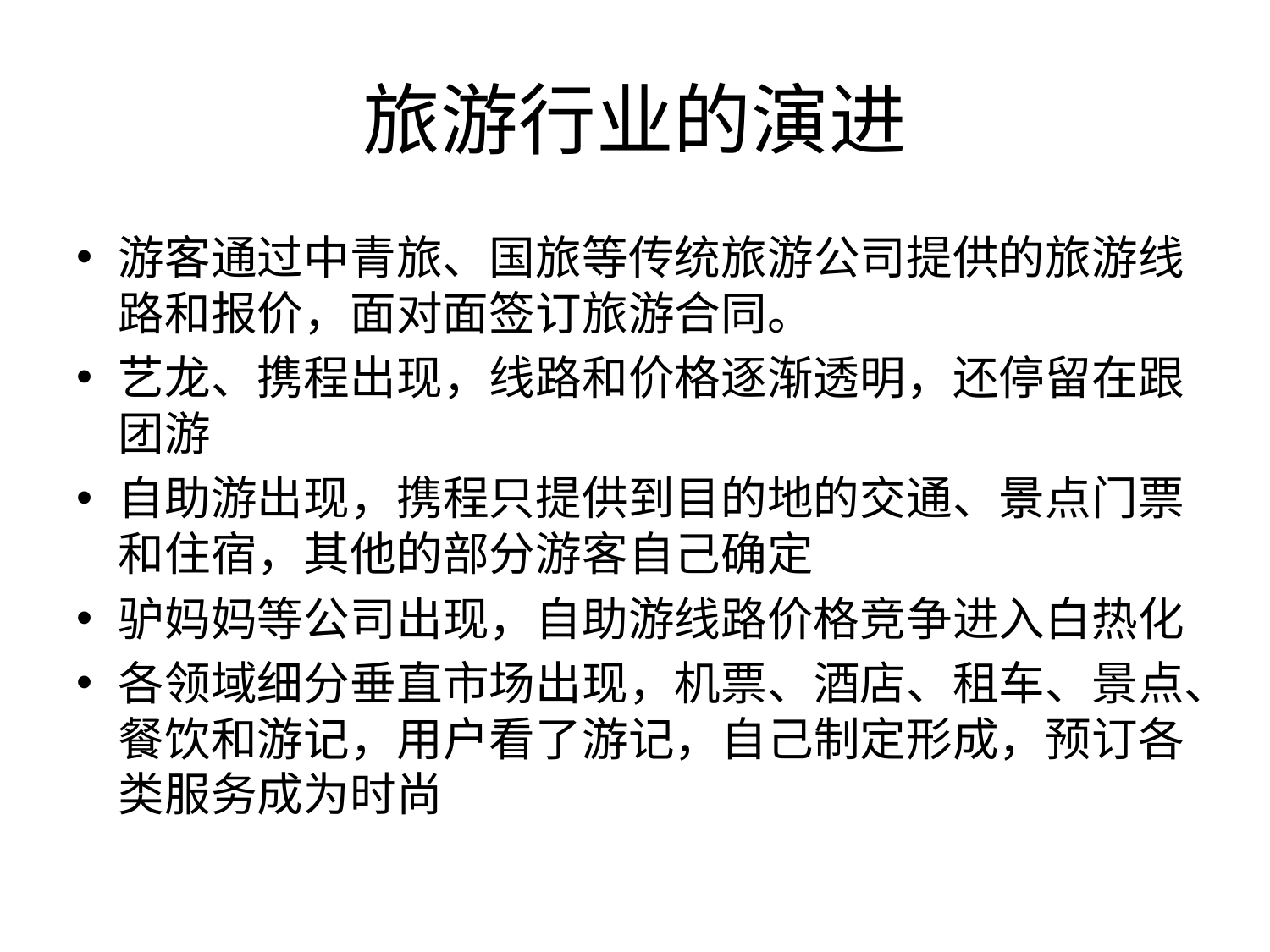

# 旅游行业的演进
游客通过中青旅、国旅等传统旅游公司提供的旅游线路和报价，面对面签订旅游合同。
艺龙、携程出现，线路和价格逐渐透明，还停留在跟团游
自助游出现，携程只提供到目的地的交通、景点门票和住宿，其他的部分游客自己确定
驴妈妈等公司出现，自助游线路价格竞争进入白热化
各领域细分垂直市场出现，机票、酒店、租车、景点、餐饮和游记，用户看了游记，自己制定形成，预订各类服务成为时尚